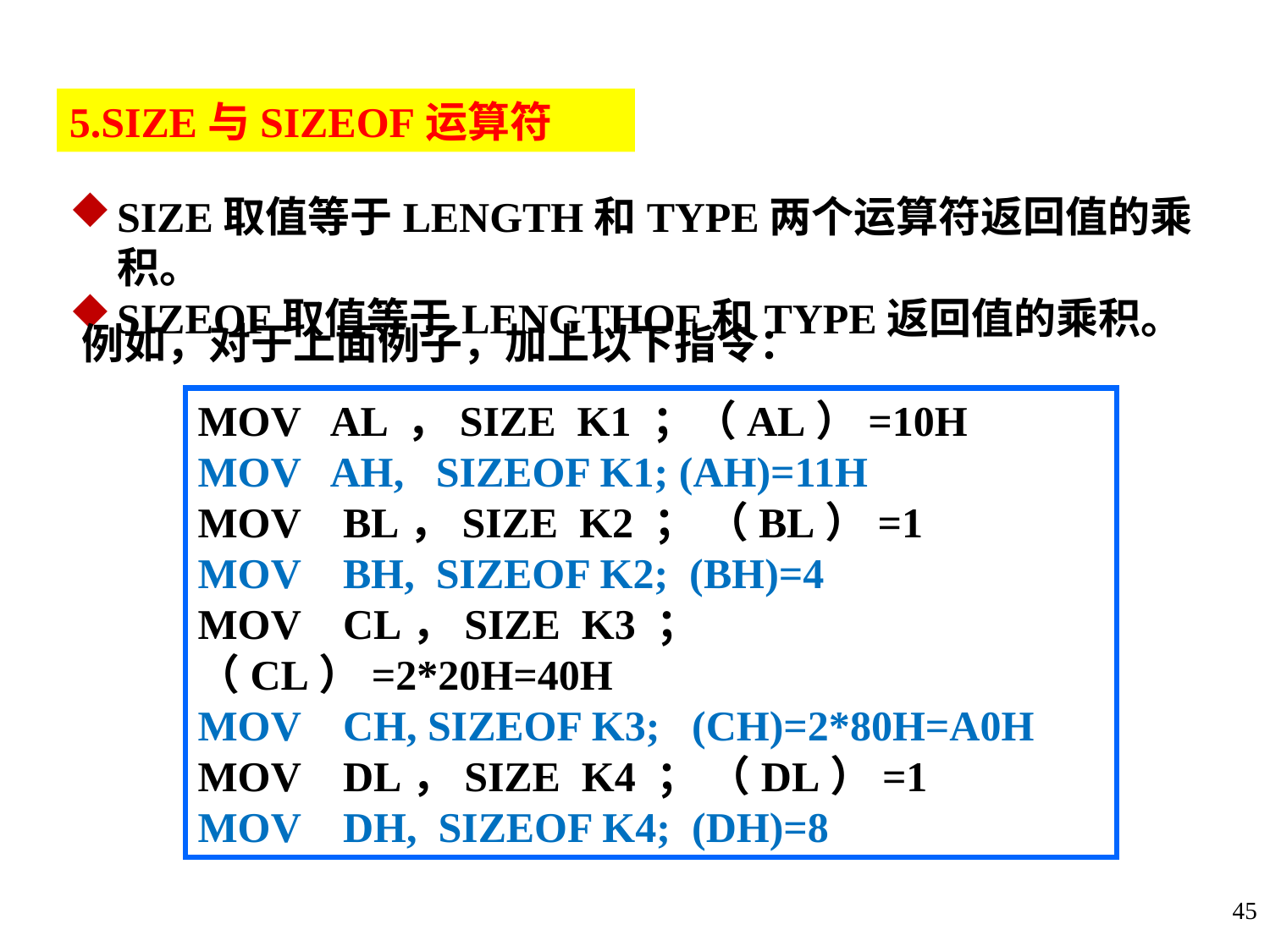

5.SIZE与SIZEOF运算符
SIZE取值等于LENGTH和TYPE两个运算符返回值的乘积。
SIZEOF取值等于LENGTHOF和TYPE返回值的乘积。
例如，对于上面例子，加上以下指令：
MOV   AL ，SIZE  K1 ；（AL）=10H
MOV   AH,   SIZEOF K1; (AH)=11H
MOV    BL，SIZE  K2 ； （BL）=1
MOV    BH,  SIZEOF K2;  (BH)=4
MOV    CL，SIZE  K3 ； （CL）=2*20H=40H
MOV    CH, SIZEOF K3;   (CH)=2*80H=A0H
MOV    DL，SIZE  K4 ； （DL）=1
MOV    DH,  SIZEOF K4;  (DH)=8
45